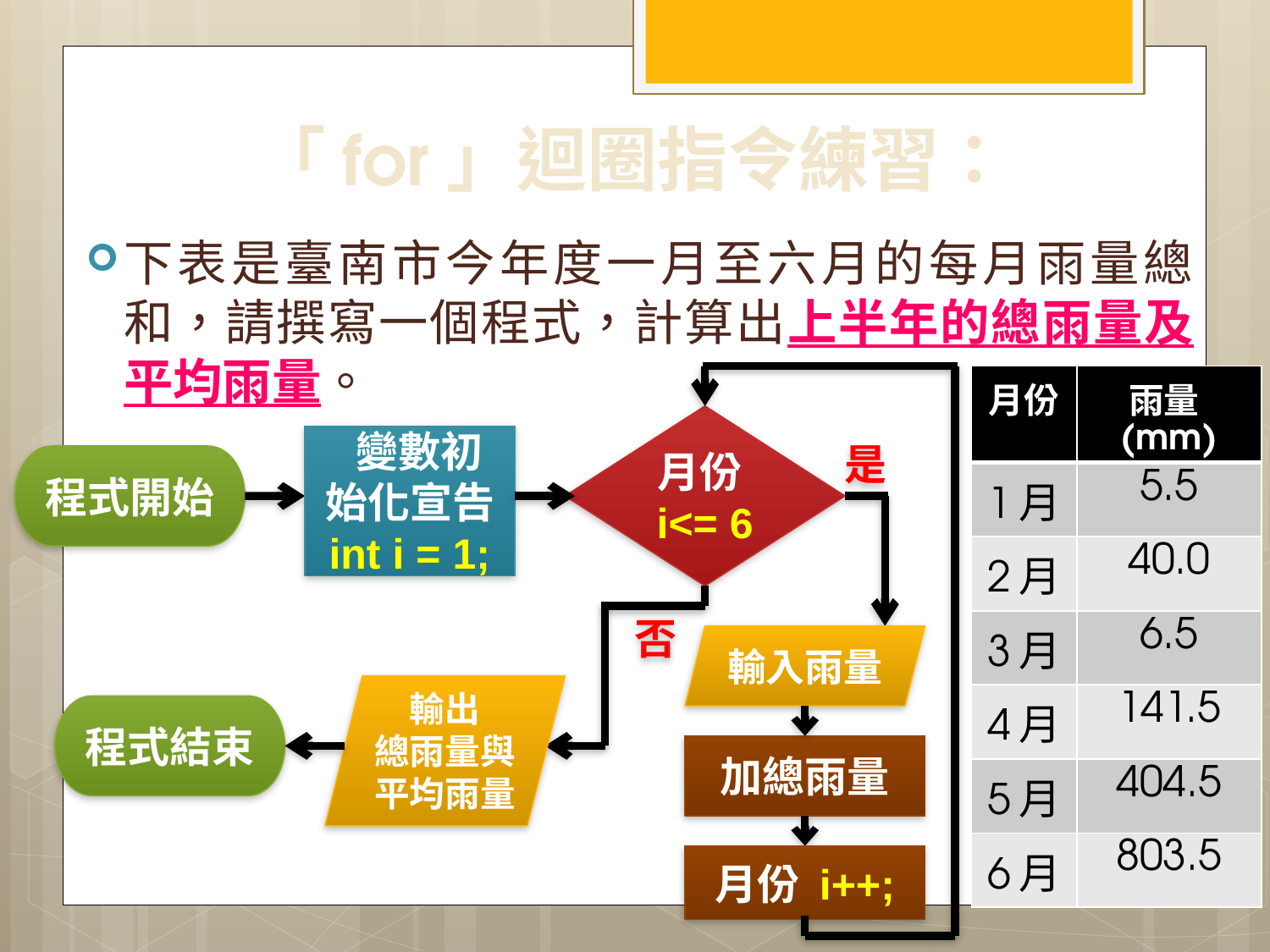

「for」迴圈指令練習：
下表是臺南市今年度一月至六月的每月雨量總和，請撰寫一個程式，計算出上半年的總雨量及平均雨量。
月份 i++;
| 月份 | 雨量(mm) |
| --- | --- |
| 1月 | 5.5 |
| 2月 | 40.0 |
| 3月 | 6.5 |
| 4月 | 141.5 |
| 5月 | 404.5 |
| 6月 | 803.5 |
月份i<= 6
 變數初
始化宣告
int i = 1;
是
程式開始
否
輸入雨量
輸出
總雨量與
平均雨量
程式結束
加總雨量